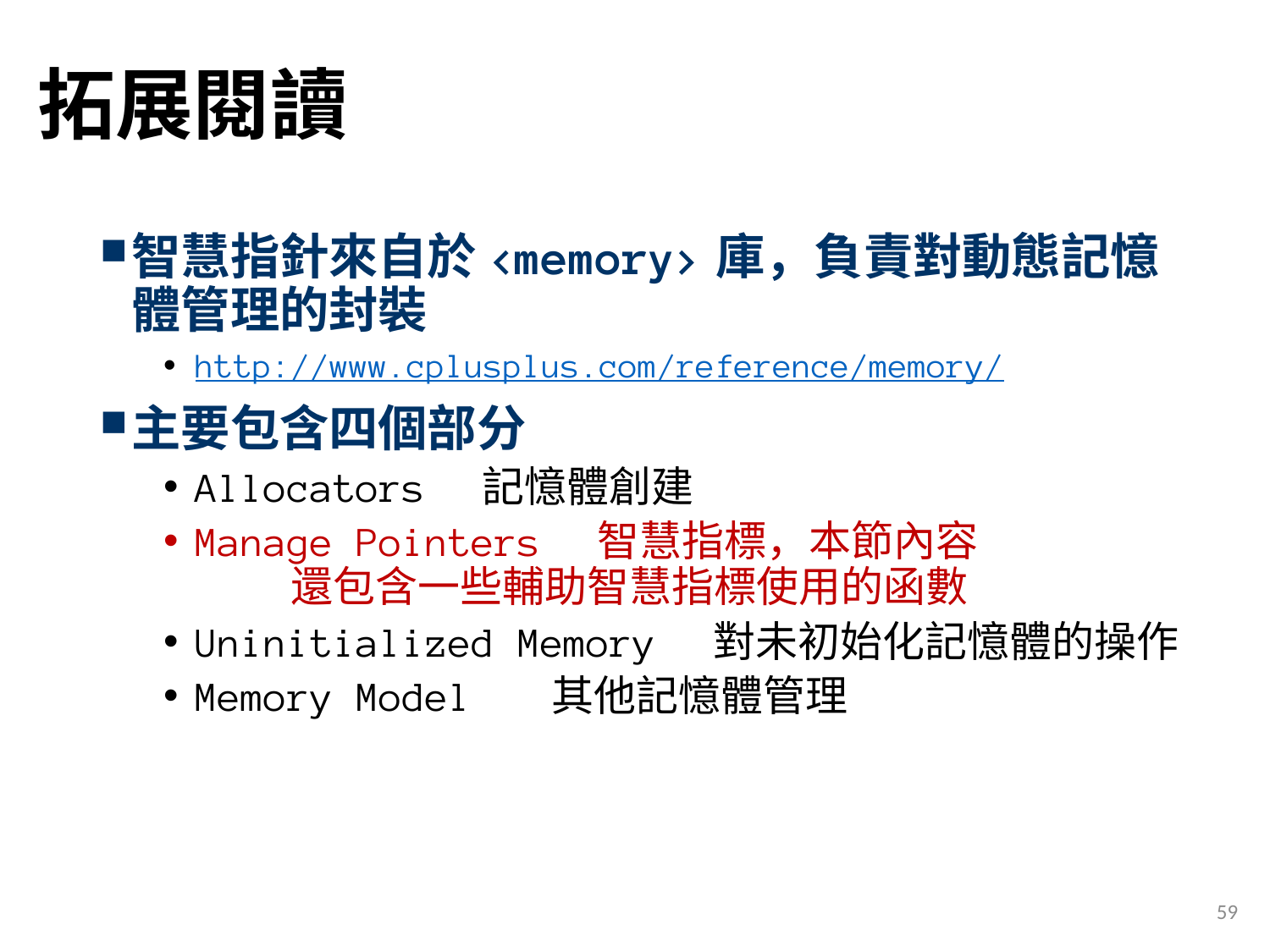

# 拓展閱讀
智慧指針來自於<memory>庫，負責對動態記憶體管理的封裝
http://www.cplusplus.com/reference/memory/
主要包含四個部分
Allocators  記憶體創建
Manage Pointers  智慧指標，本節內容
          還包含一些輔助智慧指標使用的函數
Uninitialized Memory  對未初始化記憶體的操作
Memory Model   其他記憶體管理
59